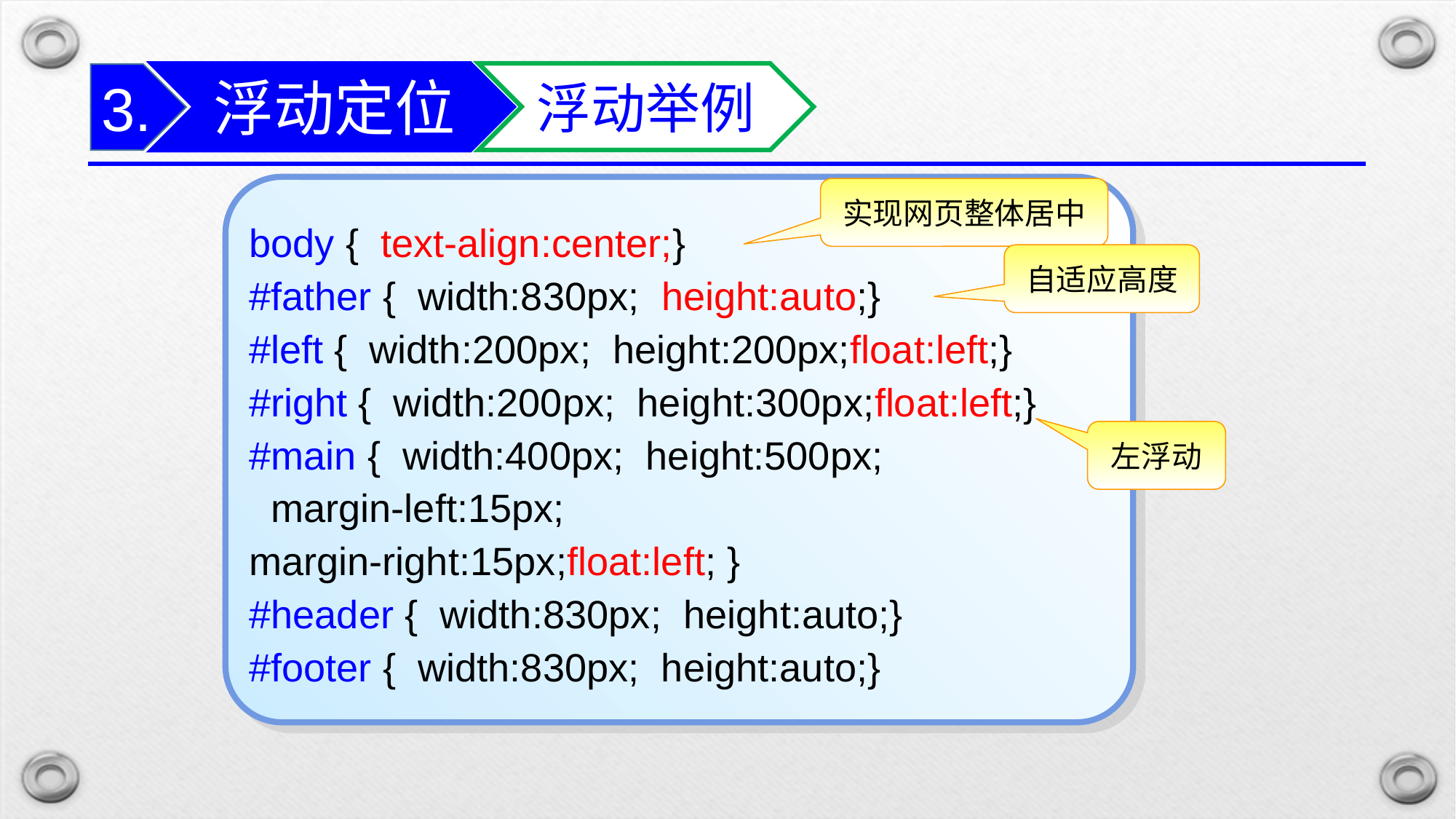

浮动定位

浮动举例
3.

body {  text-align:center;}
#father {  width:830px;  height:auto;}
#left {  width:200px;  height:200px;float:left;}
#right {  width:200px;  height:300px;float:left;}
#main {  width:400px;  height:500px;
  margin-left:15px;
margin-right:15px;float:left; }
#header {  width:830px;  height:auto;}
#footer {  width:830px;  height:auto;}
实现网页整体居中
自适应高度
左浮动